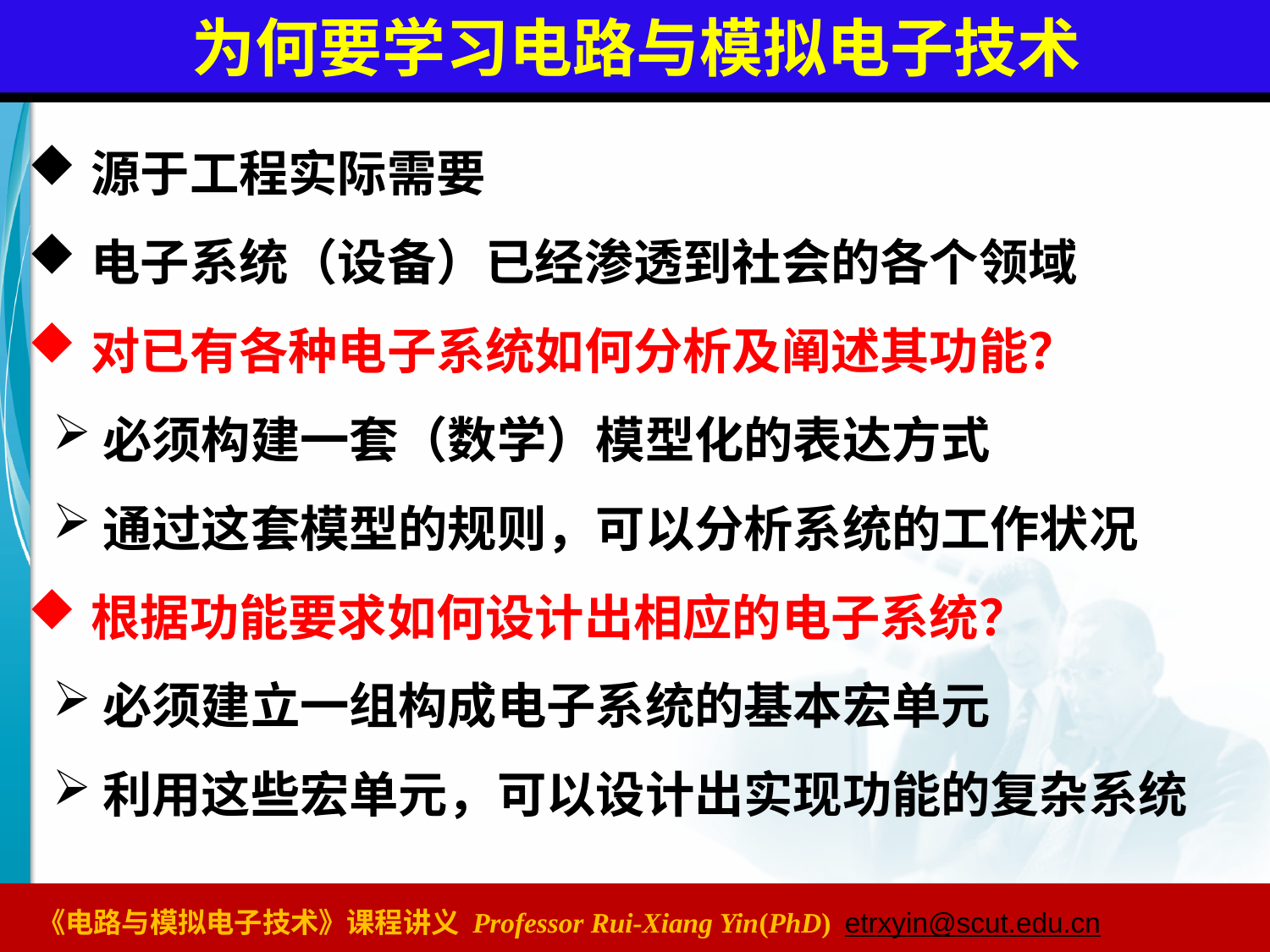

# 为何要学习电路与模拟电子技术
源于工程实际需要
电子系统（设备）已经渗透到社会的各个领域
对已有各种电子系统如何分析及阐述其功能？
必须构建一套（数学）模型化的表达方式
通过这套模型的规则，可以分析系统的工作状况
根据功能要求如何设计出相应的电子系统？
必须建立一组构成电子系统的基本宏单元
利用这些宏单元，可以设计出实现功能的复杂系统